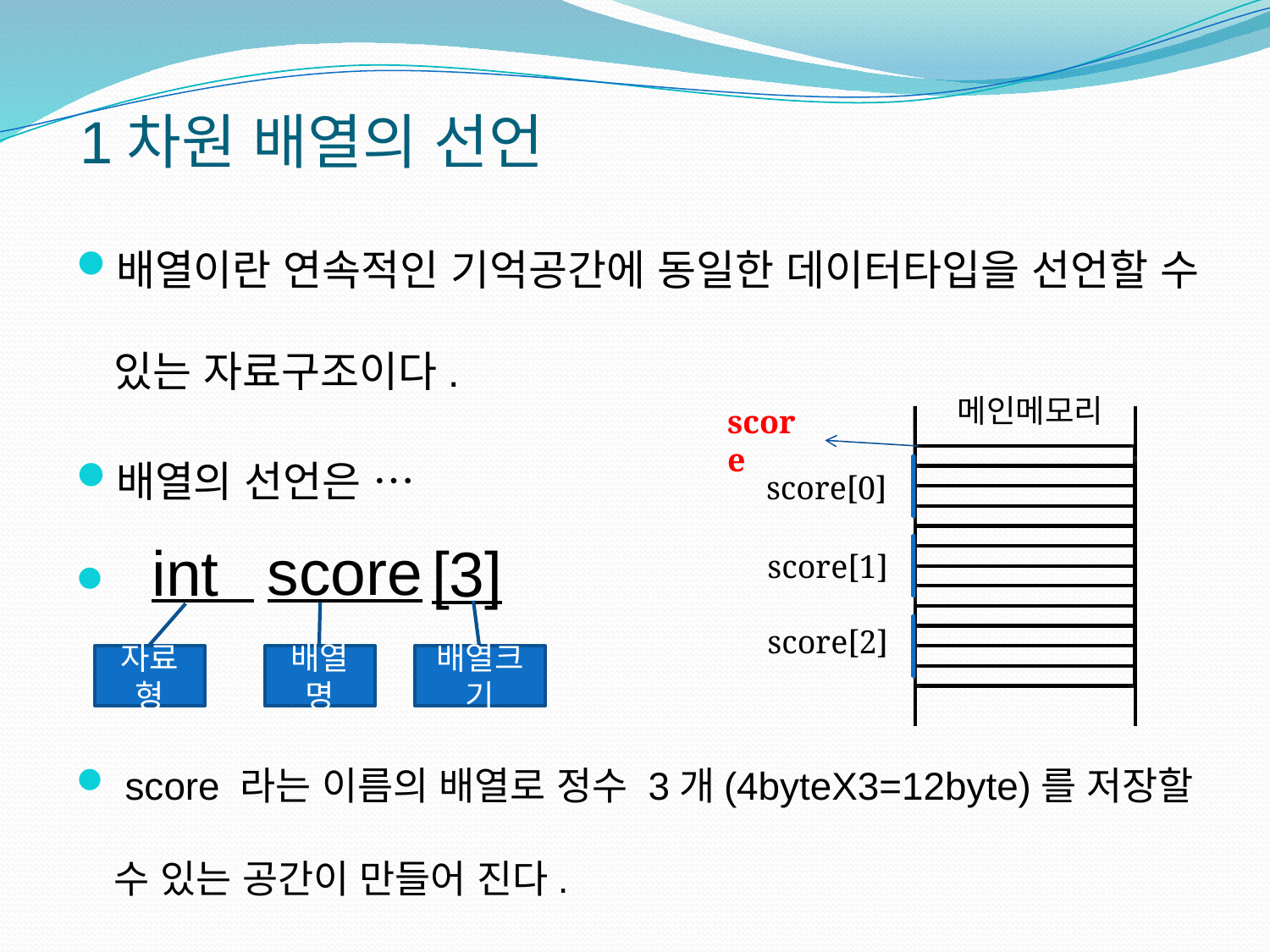

# 1차원 배열의 선언
배열이란 연속적인 기억공간에 동일한 데이터타입을 선언할 수 있는 자료구조이다.
배열의 선언은 …

 score 라는 이름의 배열로 정수 3개(4byteX3=12byte)를 저장할 수 있는 공간이 만들어 진다.
메인메모리
score

score[0]

score

int
[3]
score[1]

score[2]

자료형
배열명
배열크기